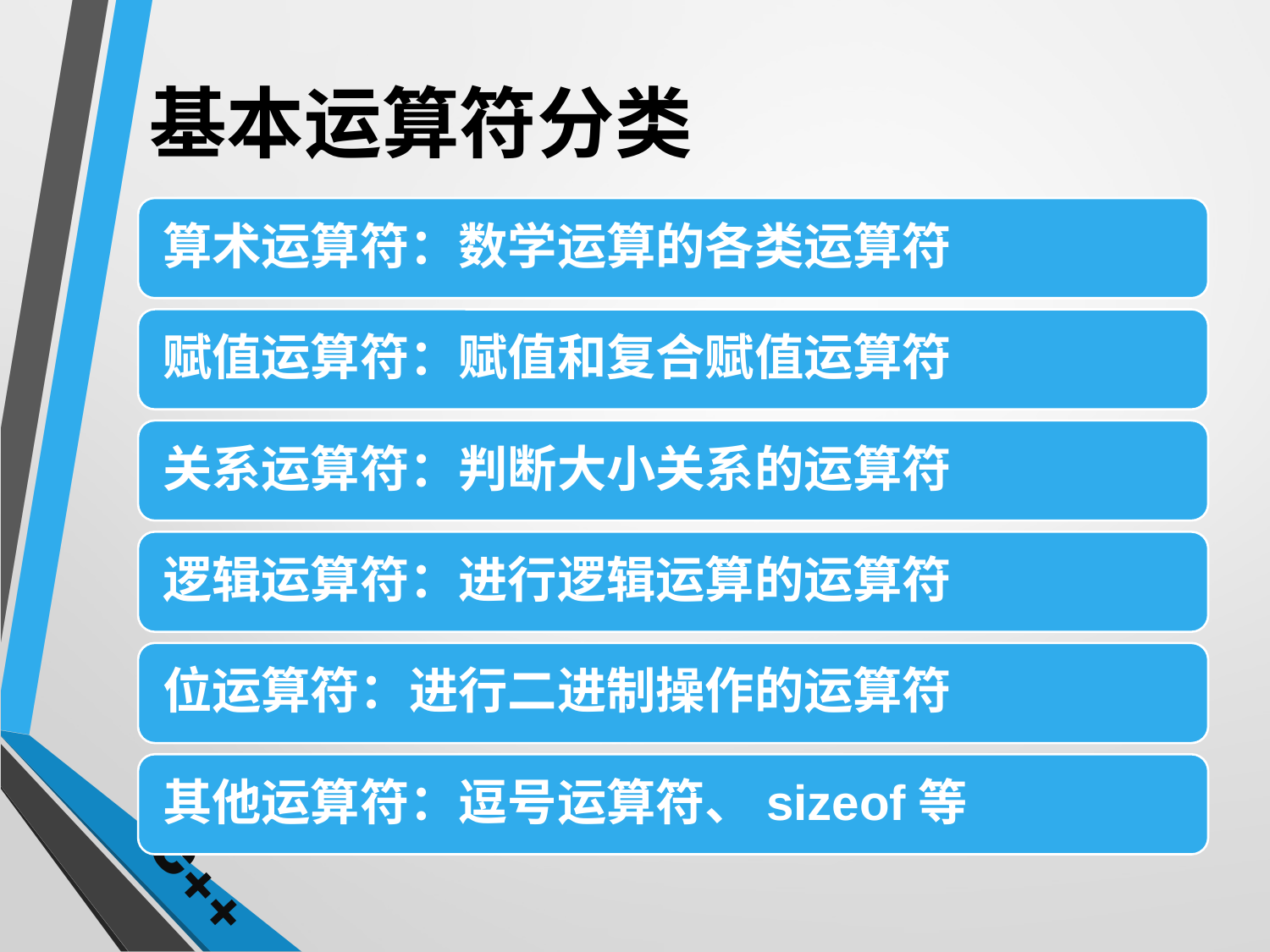

# 基本运算符分类
算术运算符：数学运算的各类运算符
赋值运算符：赋值和复合赋值运算符
关系运算符：判断大小关系的运算符
逻辑运算符：进行逻辑运算的运算符
位运算符：进行二进制操作的运算符
其他运算符：逗号运算符、sizeof等